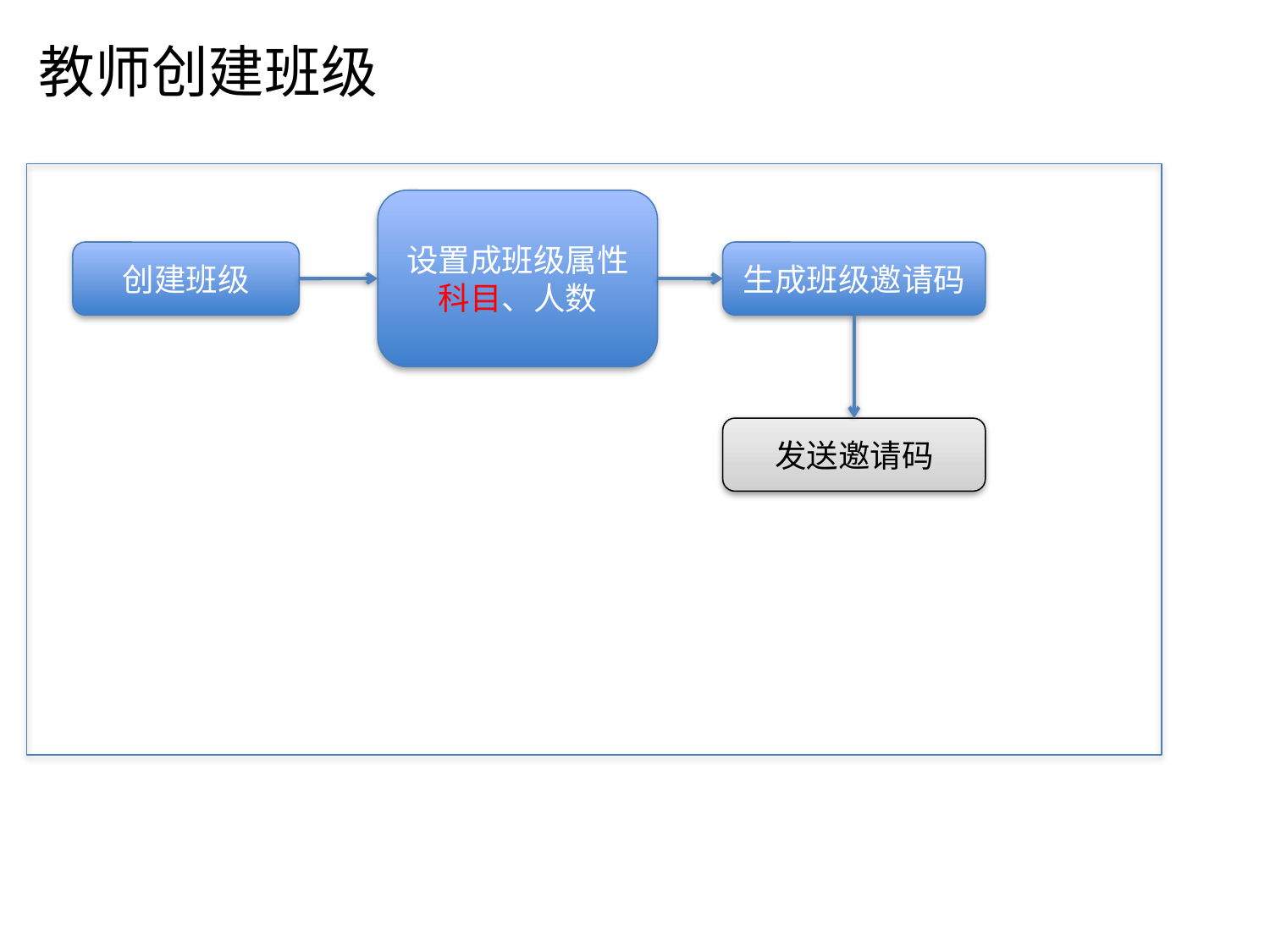

教师创建班级

设置成班级属性
科目、人数
创建班级
生成班级邀请码
发送邀请码